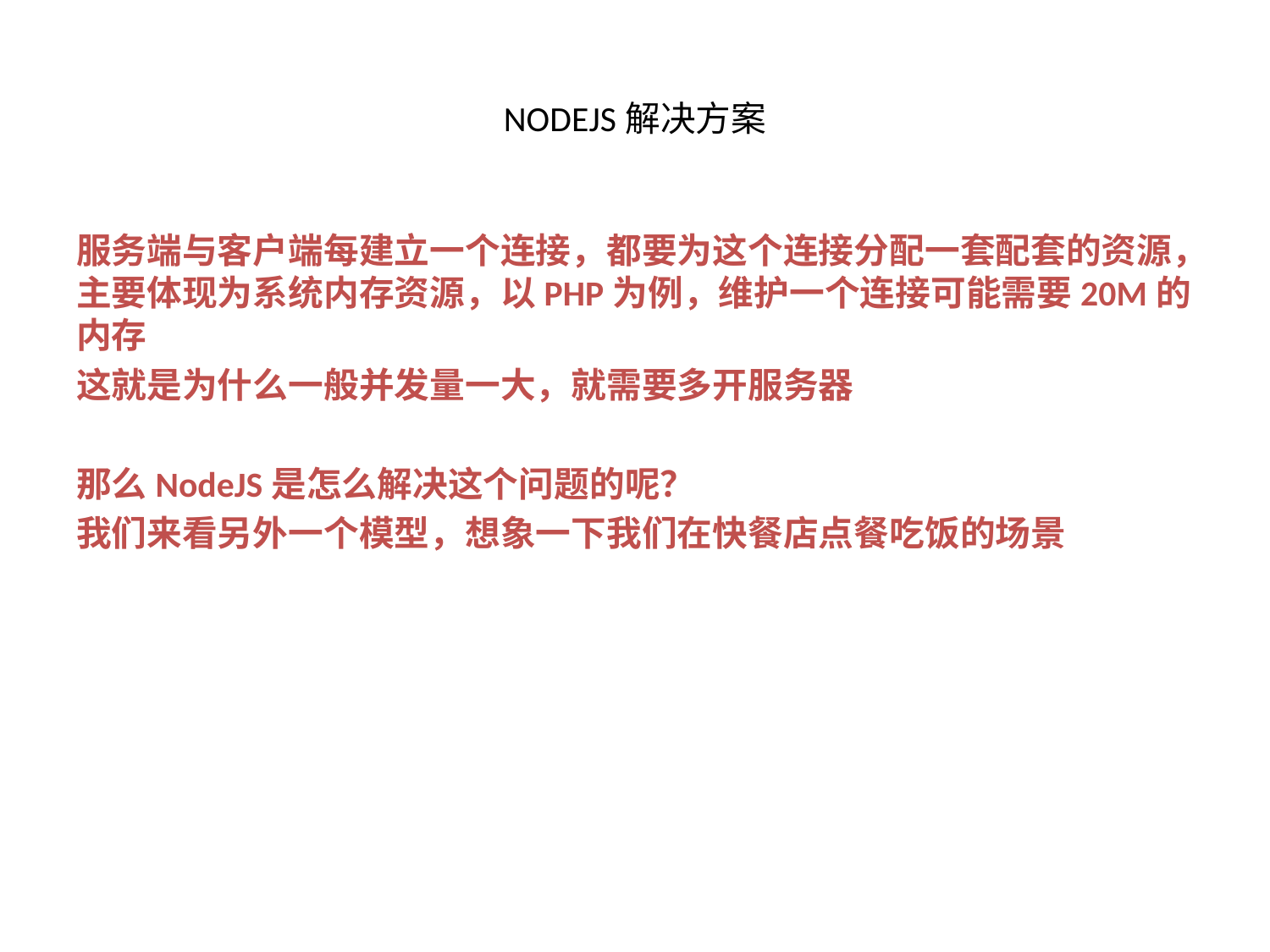

# NODEJS解决方案
服务端与客户端每建立一个连接，都要为这个连接分配一套配套的资源，主要体现为系统内存资源，以PHP为例，维护一个连接可能需要20M的内存
这就是为什么一般并发量一大，就需要多开服务器

那么NodeJS是怎么解决这个问题的呢？
我们来看另外一个模型，想象一下我们在快餐店点餐吃饭的场景